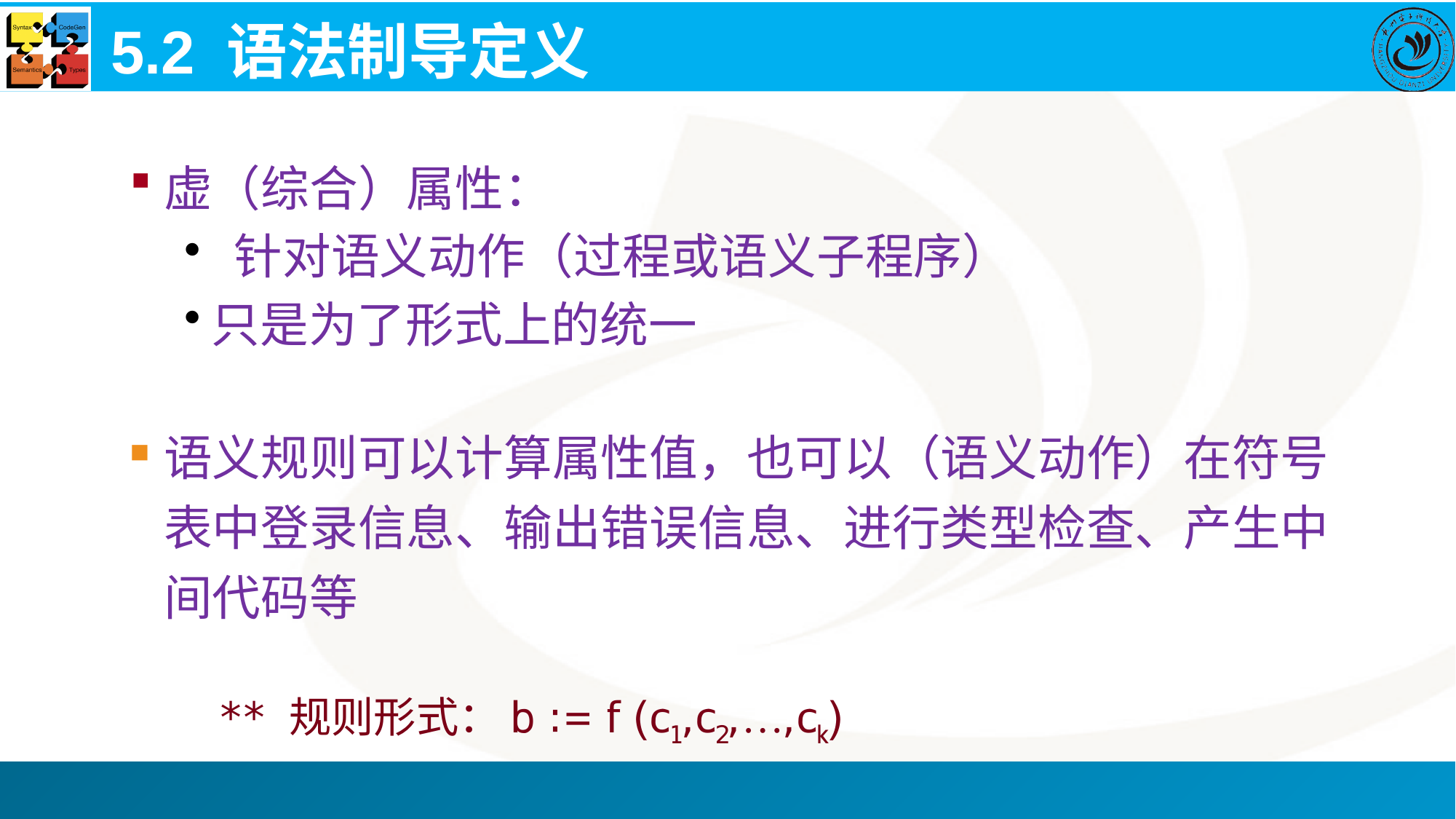

# 5.2 语法制导定义
虚（综合）属性：
 针对语义动作（过程或语义子程序）
只是为了形式上的统一
语义规则可以计算属性值，也可以（语义动作）在符号表中登录信息、输出错误信息、进行类型检查、产生中间代码等
** 规则形式：b := f (c1,c2,…,ck)
14